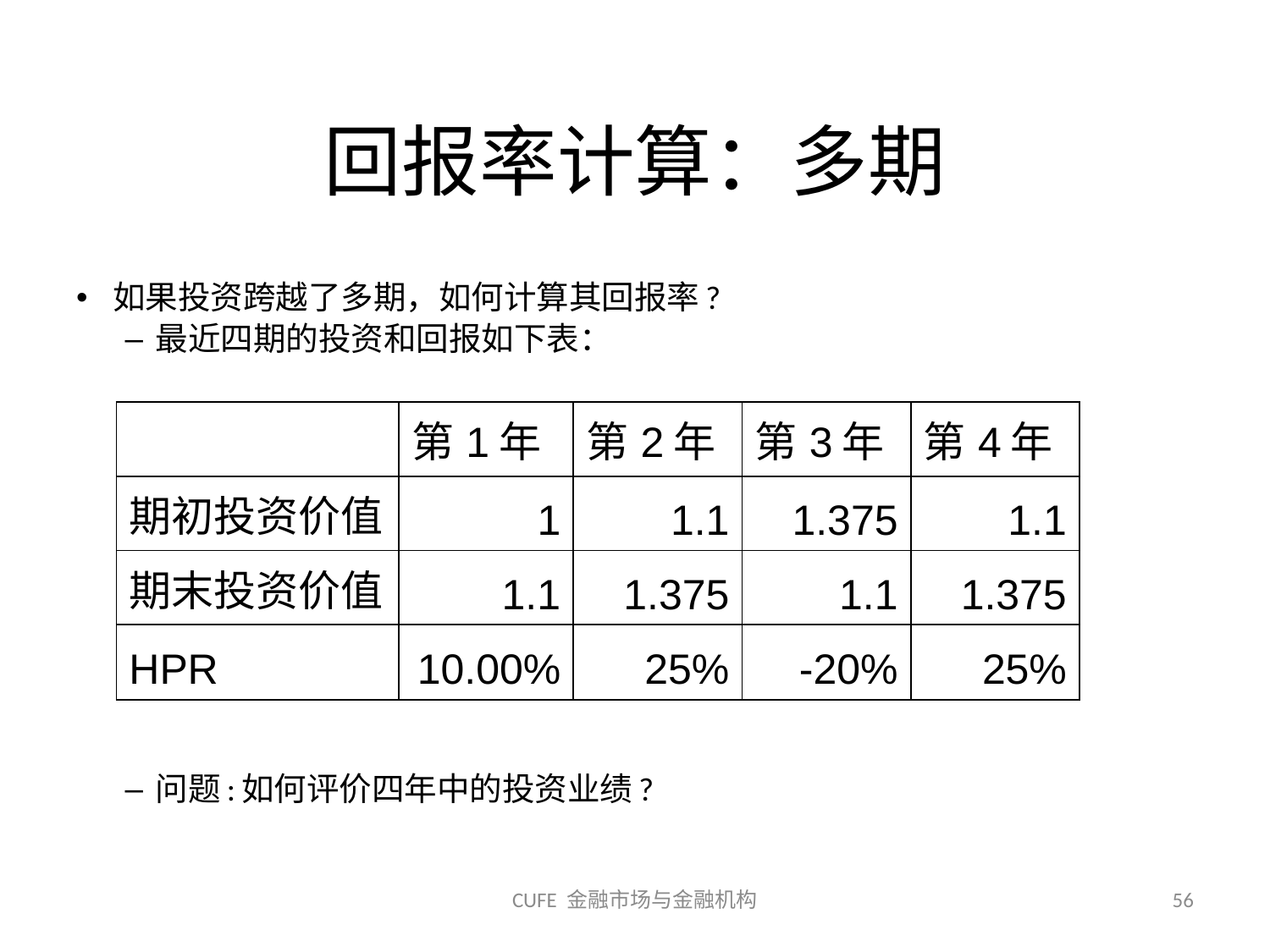

# 回报率计算：多期
如果投资跨越了多期，如何计算其回报率?
最近四期的投资和回报如下表：

问题:如何评价四年中的投资业绩?
|  | 第1年 | 第2年 | 第3年 | 第4年 |
| --- | --- | --- | --- | --- |
| 期初投资价值 | 1 | 1.1 | 1.375 | 1.1 |
| 期末投资价值 | 1.1 | 1.375 | 1.1 | 1.375 |
| HPR | 10.00% | 25% | -20% | 25% |
CUFE 金融市场与金融机构
56